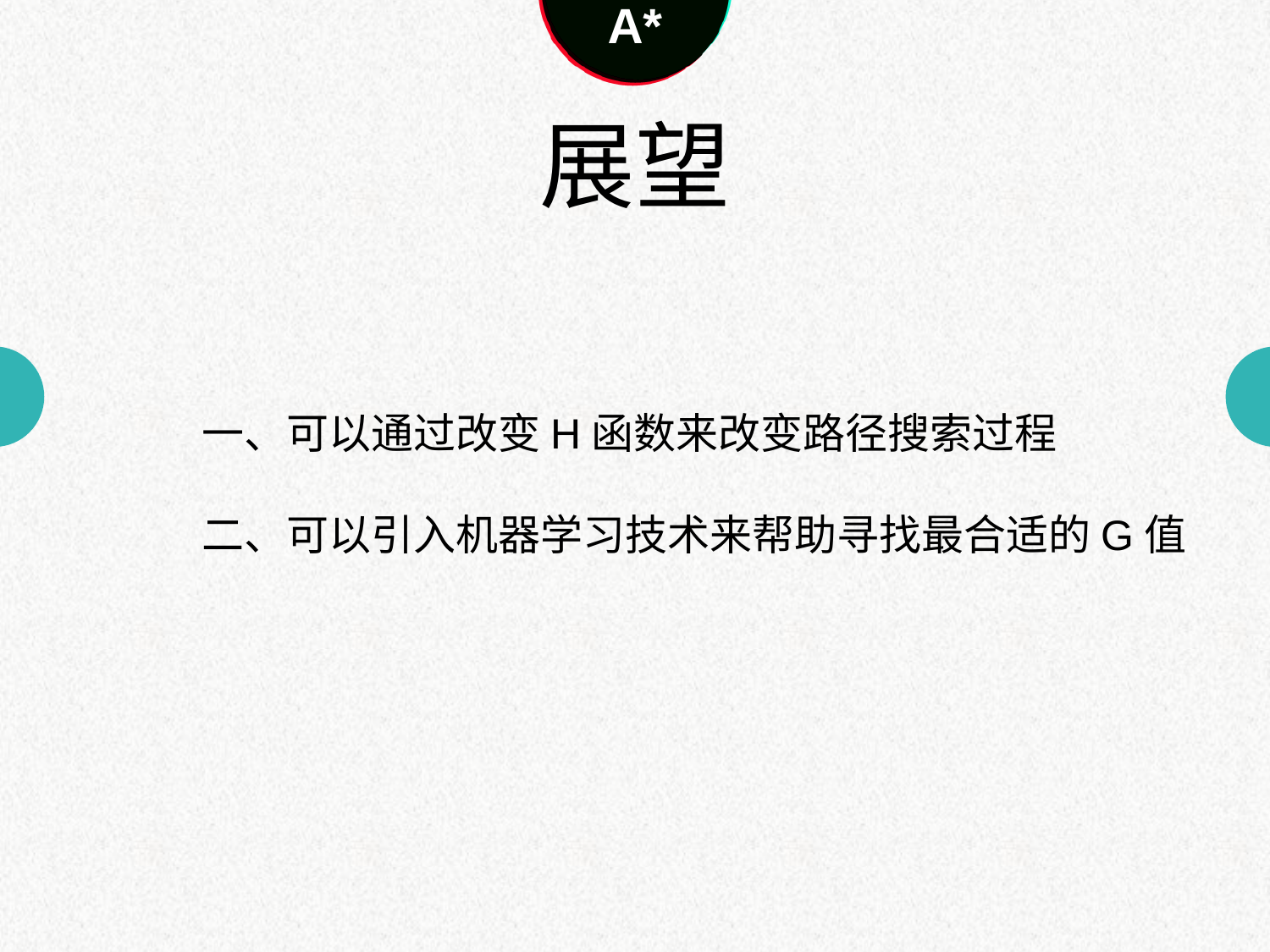

展望
一、可以通过改变H函数来改变路径搜索过程
二、可以引入机器学习技术来帮助寻找最合适的G值